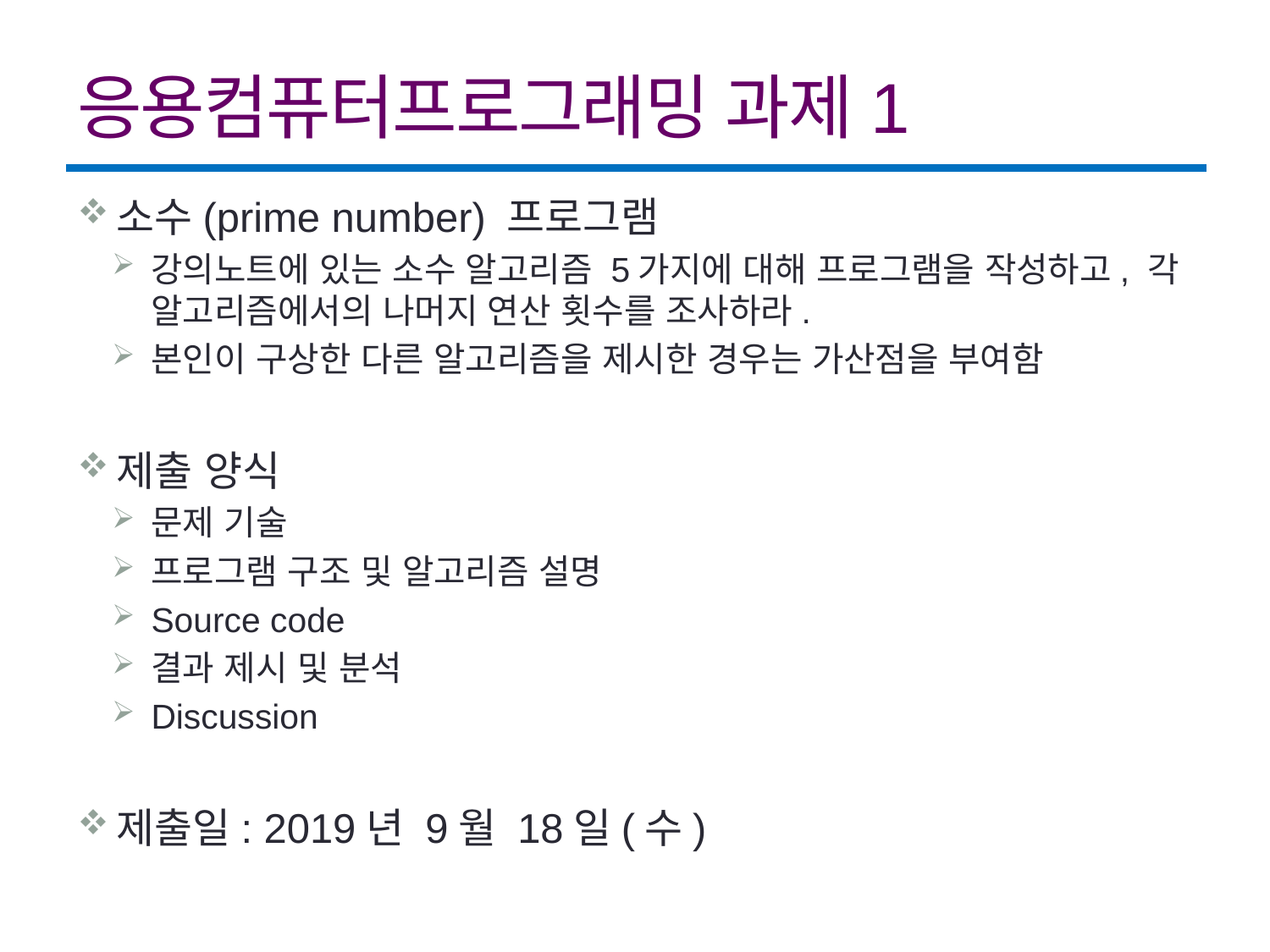

# 응용컴퓨터프로그래밍 과제1
소수(prime number) 프로그램
강의노트에 있는 소수 알고리즘 5가지에 대해 프로그램을 작성하고, 각 알고리즘에서의 나머지 연산 횟수를 조사하라.
본인이 구상한 다른 알고리즘을 제시한 경우는 가산점을 부여함

제출 양식
문제 기술
프로그램 구조 및 알고리즘 설명
Source code
결과 제시 및 분석
Discussion

제출일: 2019년 9월 18일(수)